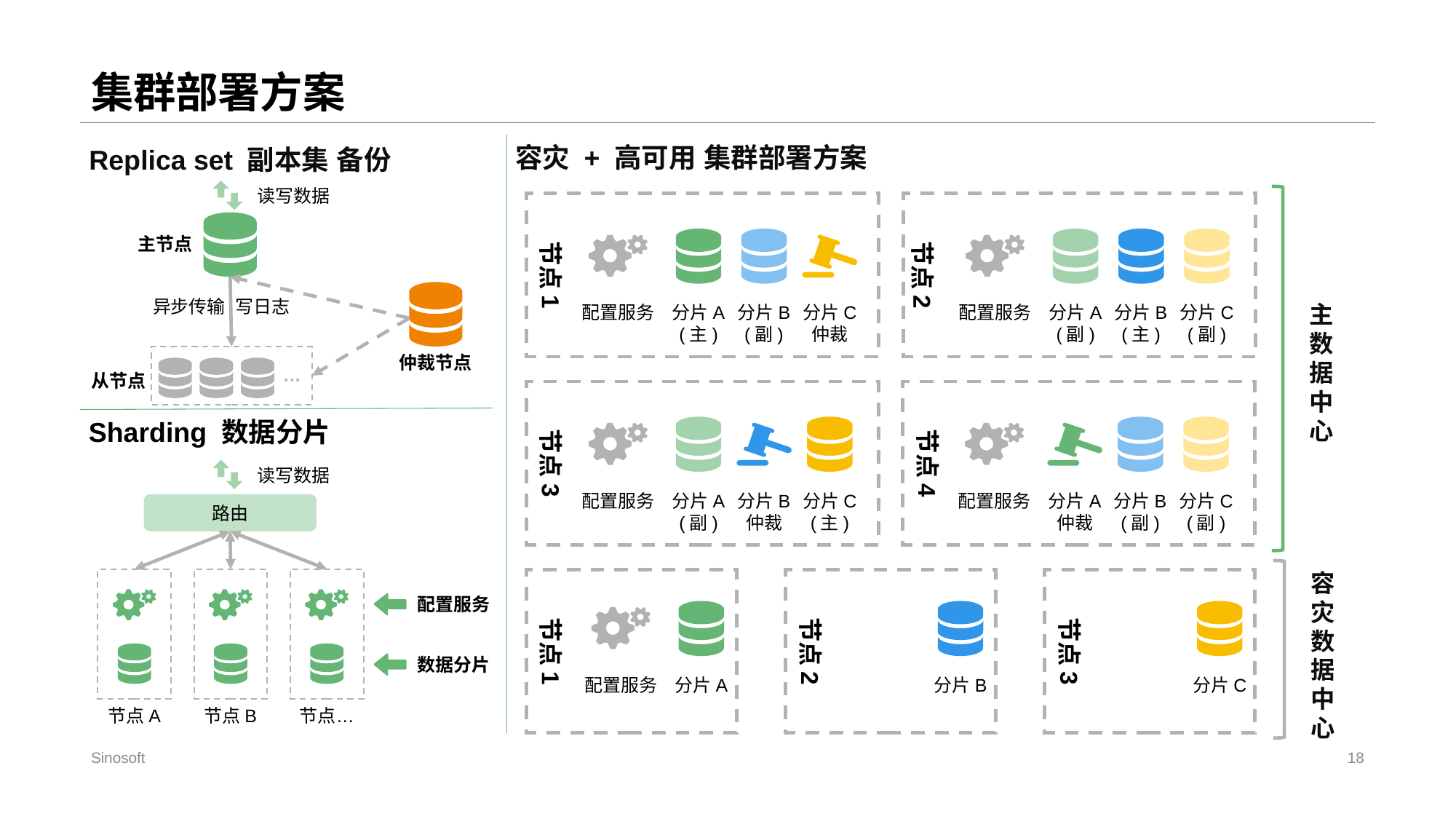

# 集群部署方案
容灾 + 高可用 集群部署方案
Replica set 副本集 备份
读写数据

节点1

配置服务
分片A
(主)
分片B
(副)
分片C
仲裁
节点2

配置服务
分片A
(副)
分片B
(主)
分片C
(副)

主节点

异步传输  写日志
主数据中心
仲裁节点

…
从节点
节点3

配置服务
分片A
(副)
分片B
仲裁
分片C
(主)
节点4

配置服务
分片A
仲裁
分片B
(副)
分片C
(副)
Sharding 数据分片
读写数据

路由

容灾数据中心

节点1

配置服务
分片A
节点2

分片B
节点3

分片C
配置服务

数据分片

节点A
节点B
节点…
Sinosoft
18